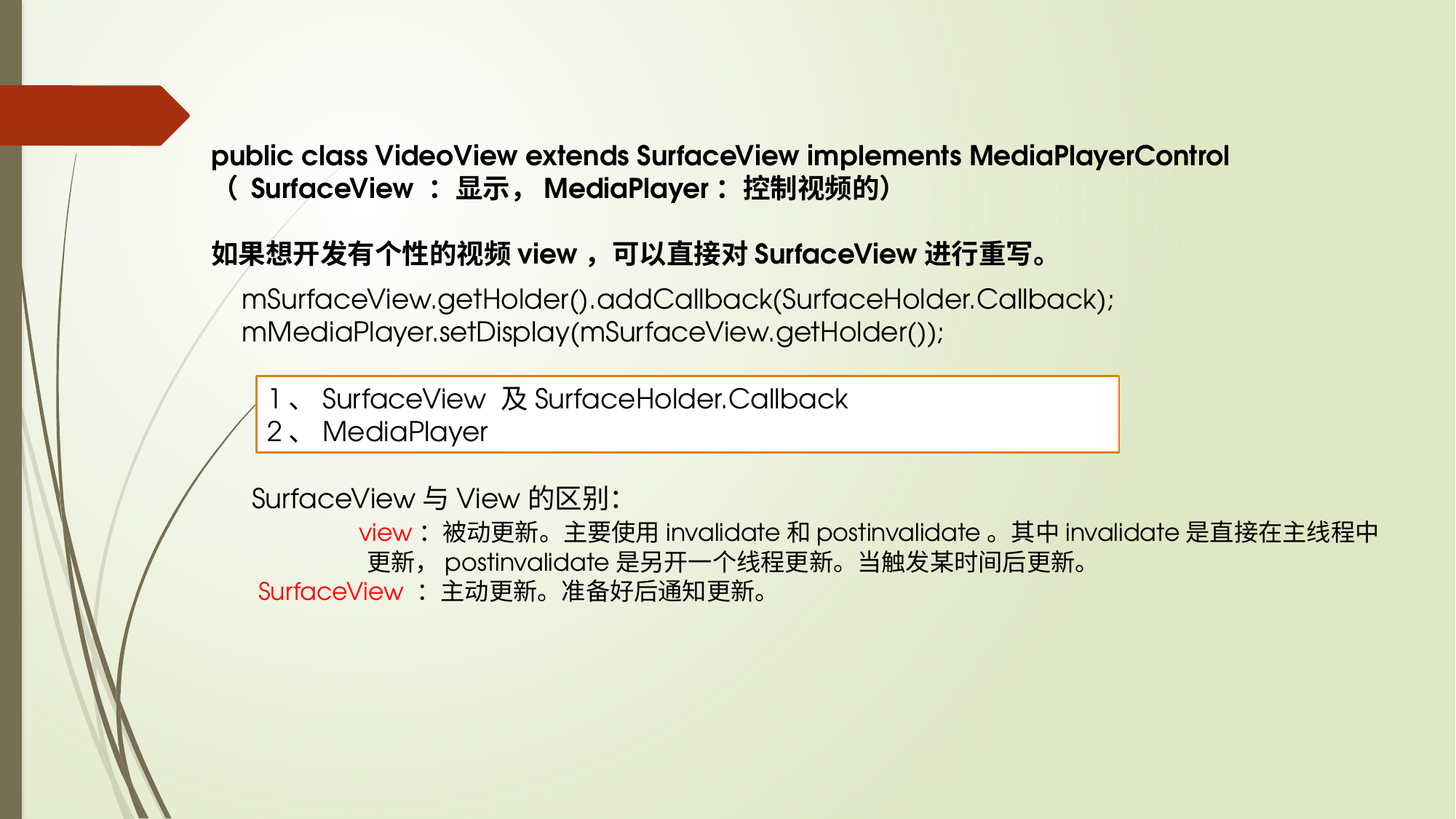

public class VideoView extends SurfaceView implements MediaPlayerControl
（ SurfaceView ：显示，MediaPlayer：控制视频的）

如果想开发有个性的视频view，可以直接对SurfaceView进行重写。
mSurfaceView.getHolder().addCallback(SurfaceHolder.Callback);
mMediaPlayer.setDisplay(mSurfaceView.getHolder());
1、SurfaceView 及SurfaceHolder.Callback
2、MediaPlayer
SurfaceView与View的区别：
              view：被动更新。主要使用invalidate和postinvalidate。其中invalidate是直接在主线程中
                    更新，postinvalidate是另开一个线程更新。当触发某时间后更新。
 SurfaceView ：主动更新。准备好后通知更新。